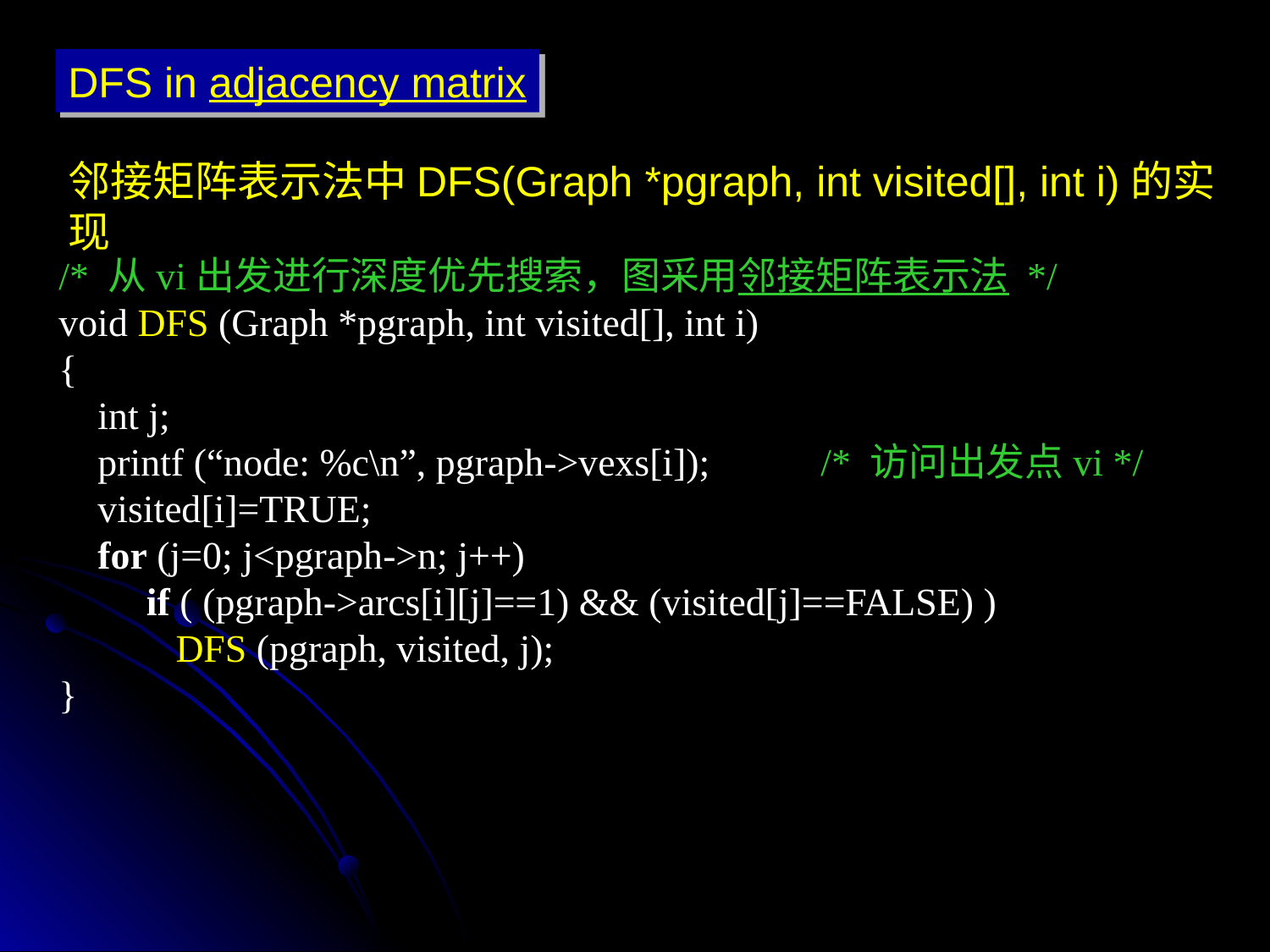

DFS in adjacency matrix
邻接矩阵表示法中DFS(Graph *pgraph, int visited[], int i)的实现
/* 从vi出发进行深度优先搜索，图采用邻接矩阵表示法 */
void DFS (Graph *pgraph, int visited[], int i)
{
    int j;
    printf (“node: %c\n”, pgraph->vexs[i]);	/* 访问出发点vi */
    visited[i]=TRUE;
    for (j=0; j<pgraph->n; j++)
         if ( (pgraph->arcs[i][j]==1) && (visited[j]==FALSE) )
            DFS (pgraph, visited, j);
}